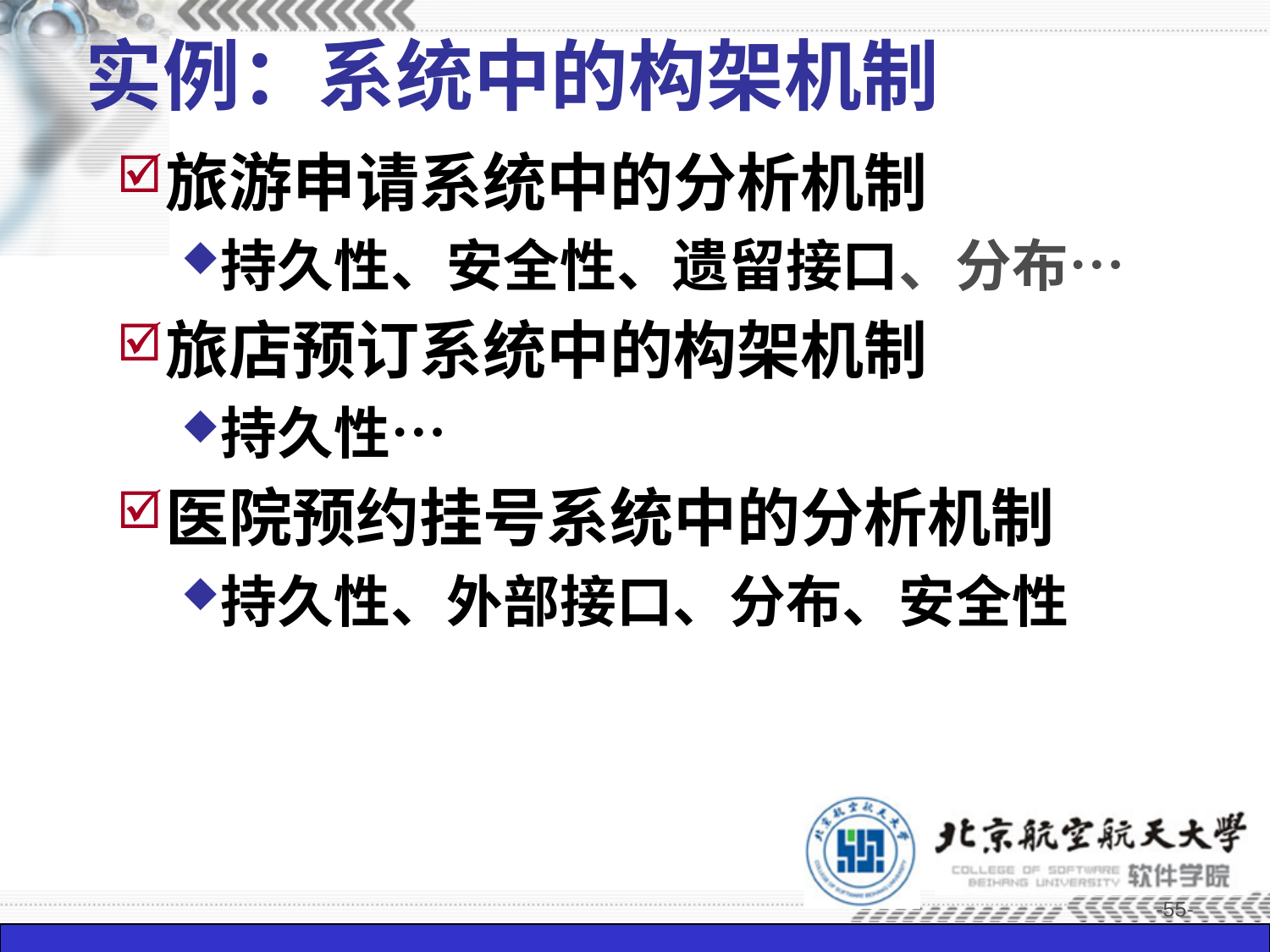

# 实例：系统中的构架机制
旅游申请系统中的分析机制
持久性、安全性、遗留接口、分布…
旅店预订系统中的构架机制
持久性…
医院预约挂号系统中的分析机制
持久性、外部接口、分布、安全性
-55-